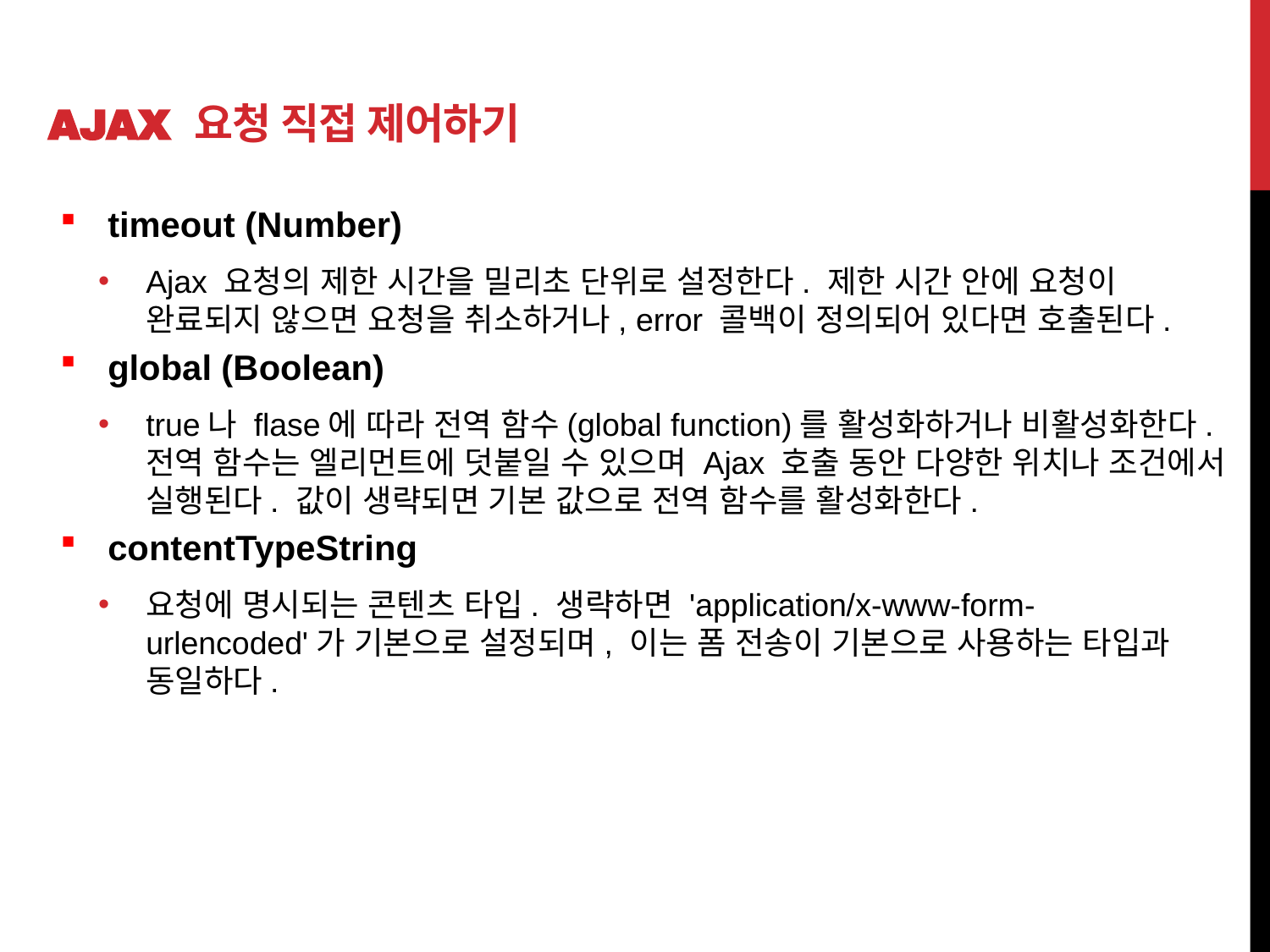

# Ajax 요청 직접 제어하기
timeout (Number)
Ajax 요청의 제한 시간을 밀리초 단위로 설정한다. 제한 시간 안에 요청이 완료되지 않으면 요청을 취소하거나, error 콜백이 정의되어 있다면 호출된다.
global (Boolean)
true나 flase에 따라 전역 함수(global function)를 활성화하거나 비활성화한다. 전역 함수는 엘리먼트에 덧붙일 수 있으며 Ajax 호출 동안 다양한 위치나 조건에서 실행된다. 값이 생략되면 기본 값으로 전역 함수를 활성화한다.
contentTypeString
요청에 명시되는 콘텐츠 타입. 생략하면 'application/x-www-form-urlencoded'가 기본으로 설정되며, 이는 폼 전송이 기본으로 사용하는 타입과 동일하다.